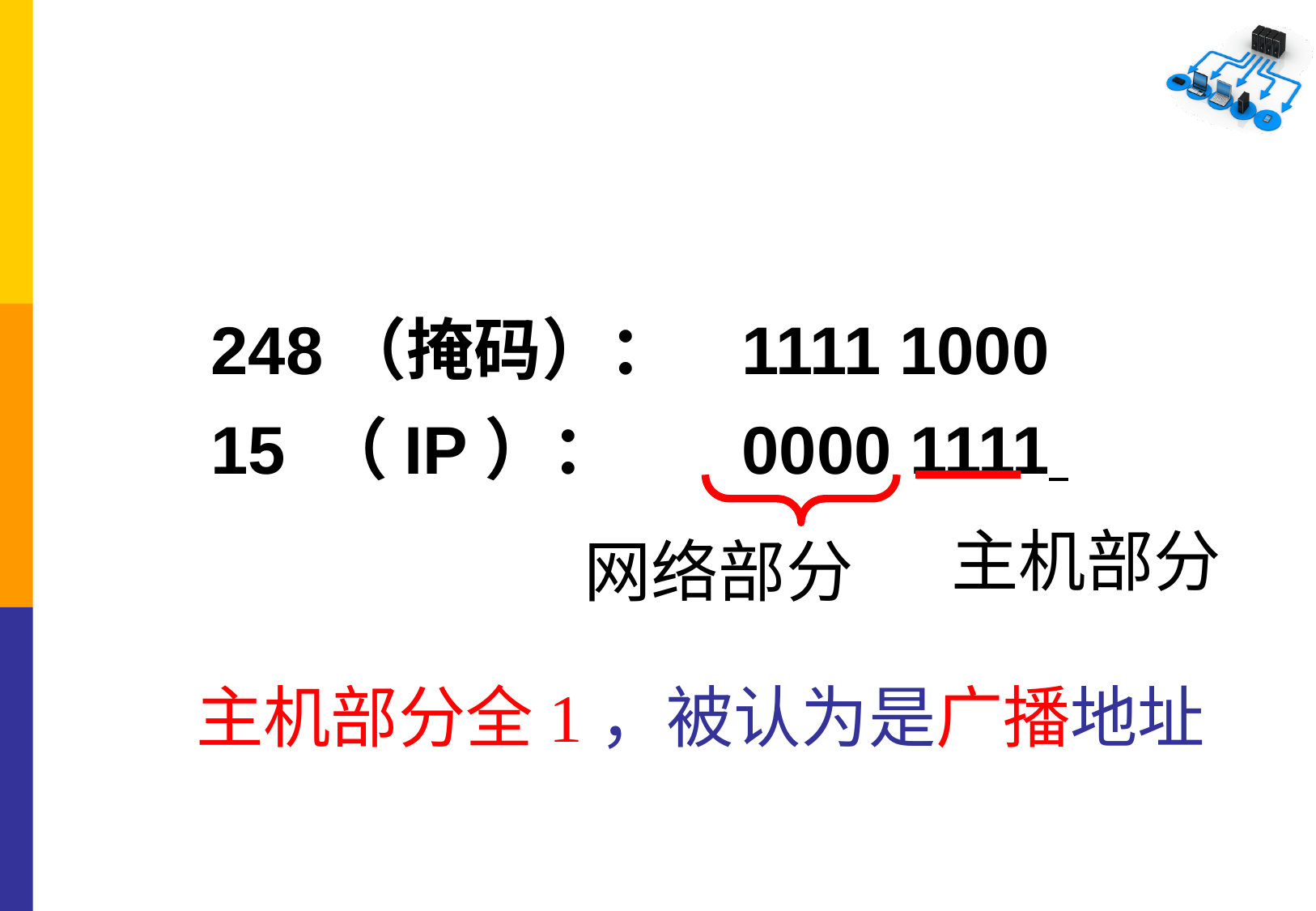

248（掩码）： 	1111 1000
15 （IP）： 	0000 1111

主机部分
网络部分
主机部分全1，被认为是广播地址